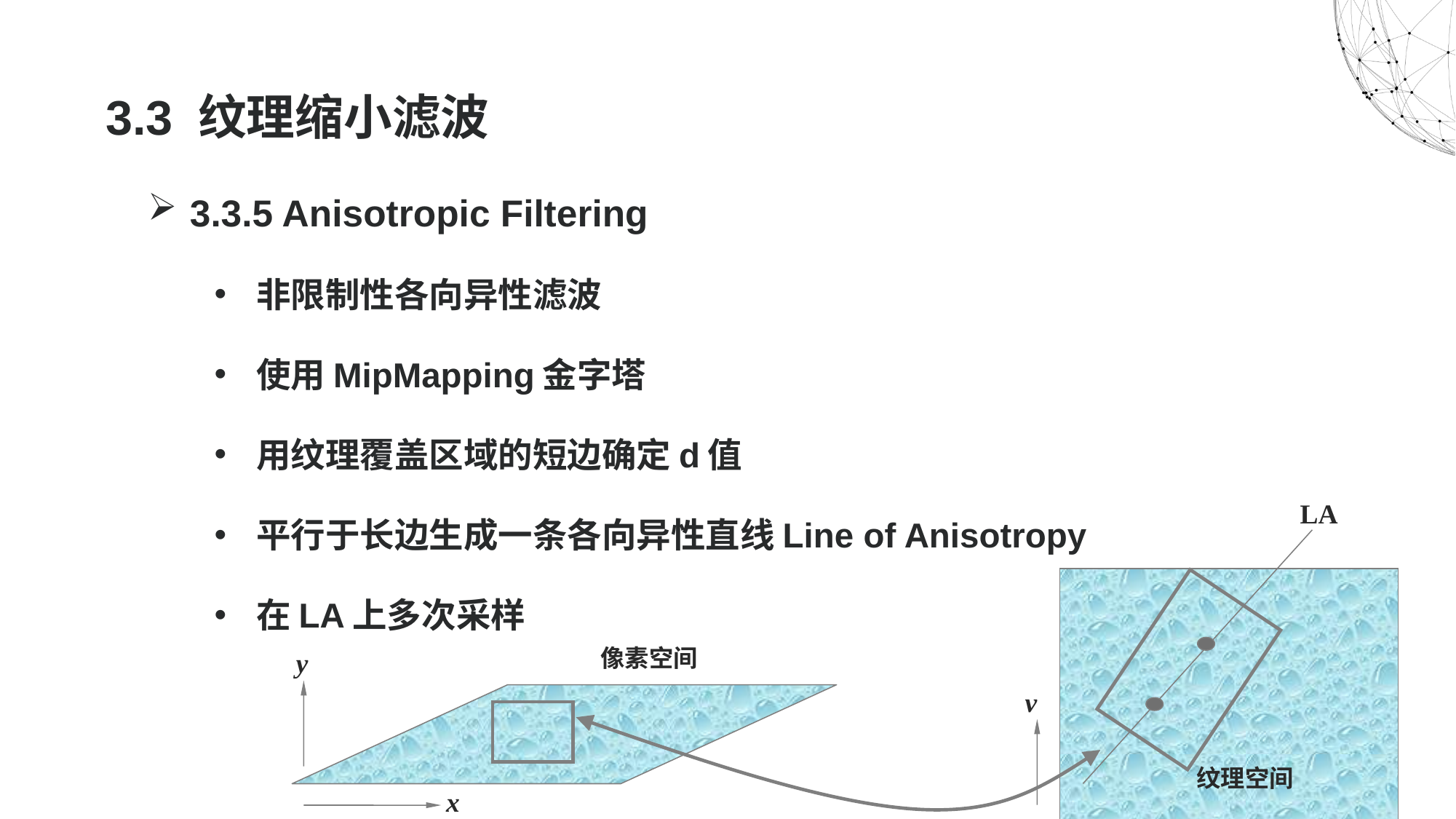

# 3.3 纹理缩小滤波
3.3.5 Anisotropic Filtering
非限制性各向异性滤波
使用MipMapping金字塔
用纹理覆盖区域的短边确定d值
平行于长边生成一条各向异性直线Line of Anisotropy
在LA上多次采样

LA

像素空间

y

v

纹理空间
x